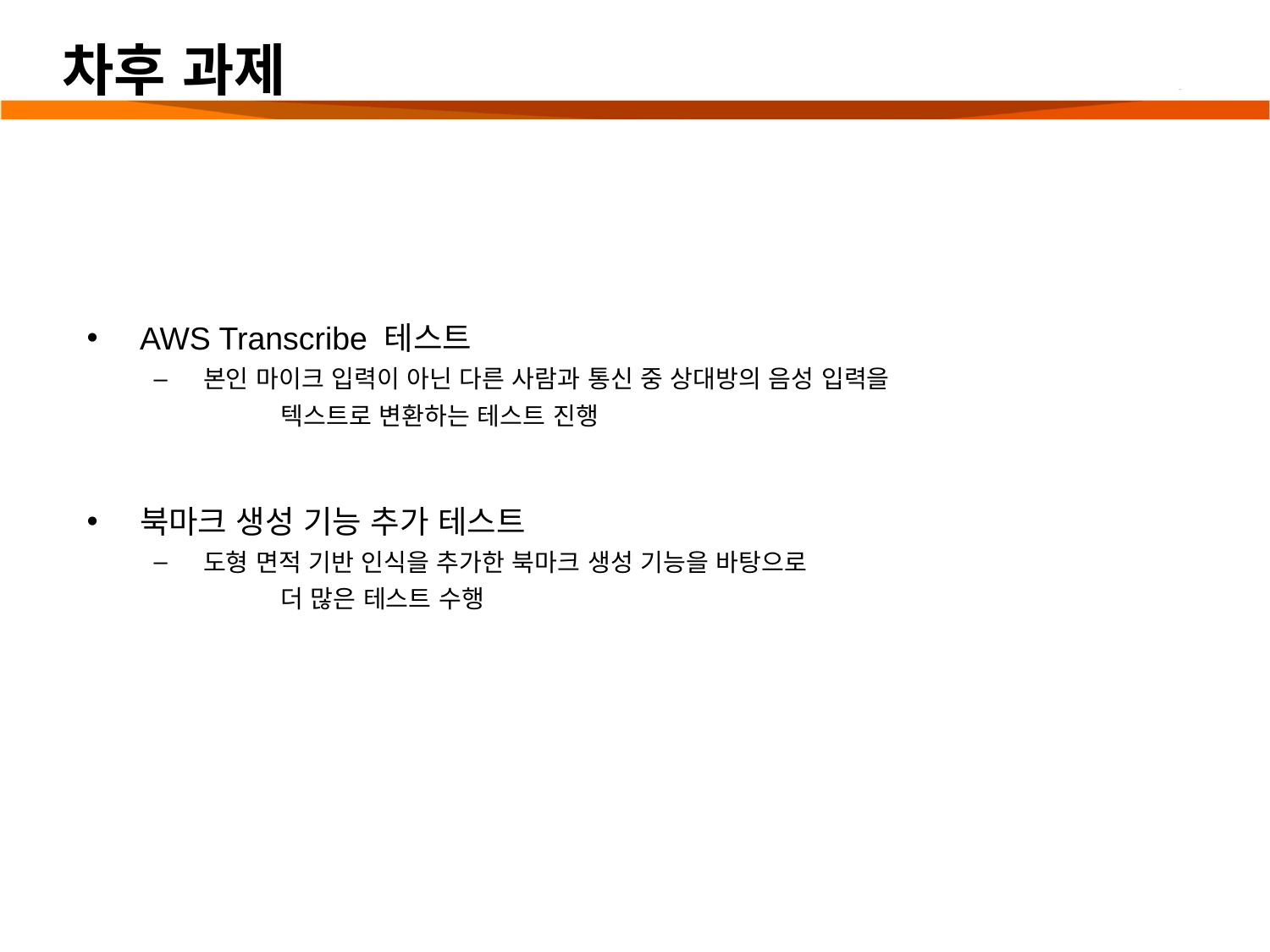

# 차후 과제
AWS Transcribe 테스트
본인 마이크 입력이 아닌 다른 사람과 통신 중 상대방의 음성 입력을
	텍스트로 변환하는 테스트 진행

북마크 생성 기능 추가 테스트
도형 면적 기반 인식을 추가한 북마크 생성 기능을 바탕으로
	더 많은 테스트 수행